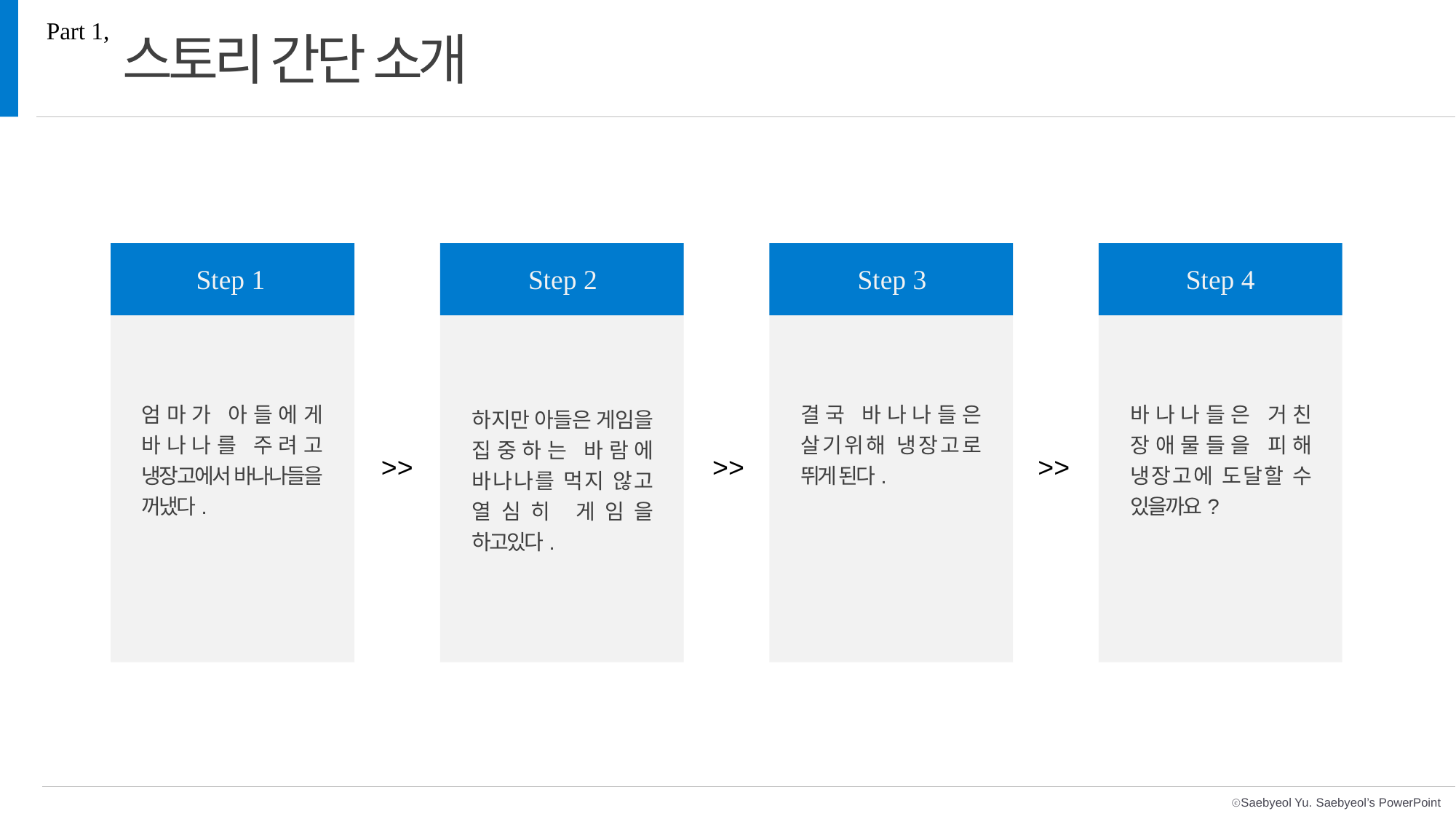

Part 1,
스토리 간단 소개

Step 1
Step 2
Step 3
Step 4
엄마가 아들에게 바나나를 주려고 냉장고에서 바나나들을 꺼냈다.
결국 바나나들은 살기위해 냉장고로 뛰게 된다.
바나나들은 거친 장애물들을 피해 냉장고에 도달할 수 있을까요?
하지만 아들은 게임을 집중하는 바람에 바나나를 먹지 않고 열심히 게임을 하고있다.
>>
>>
>>